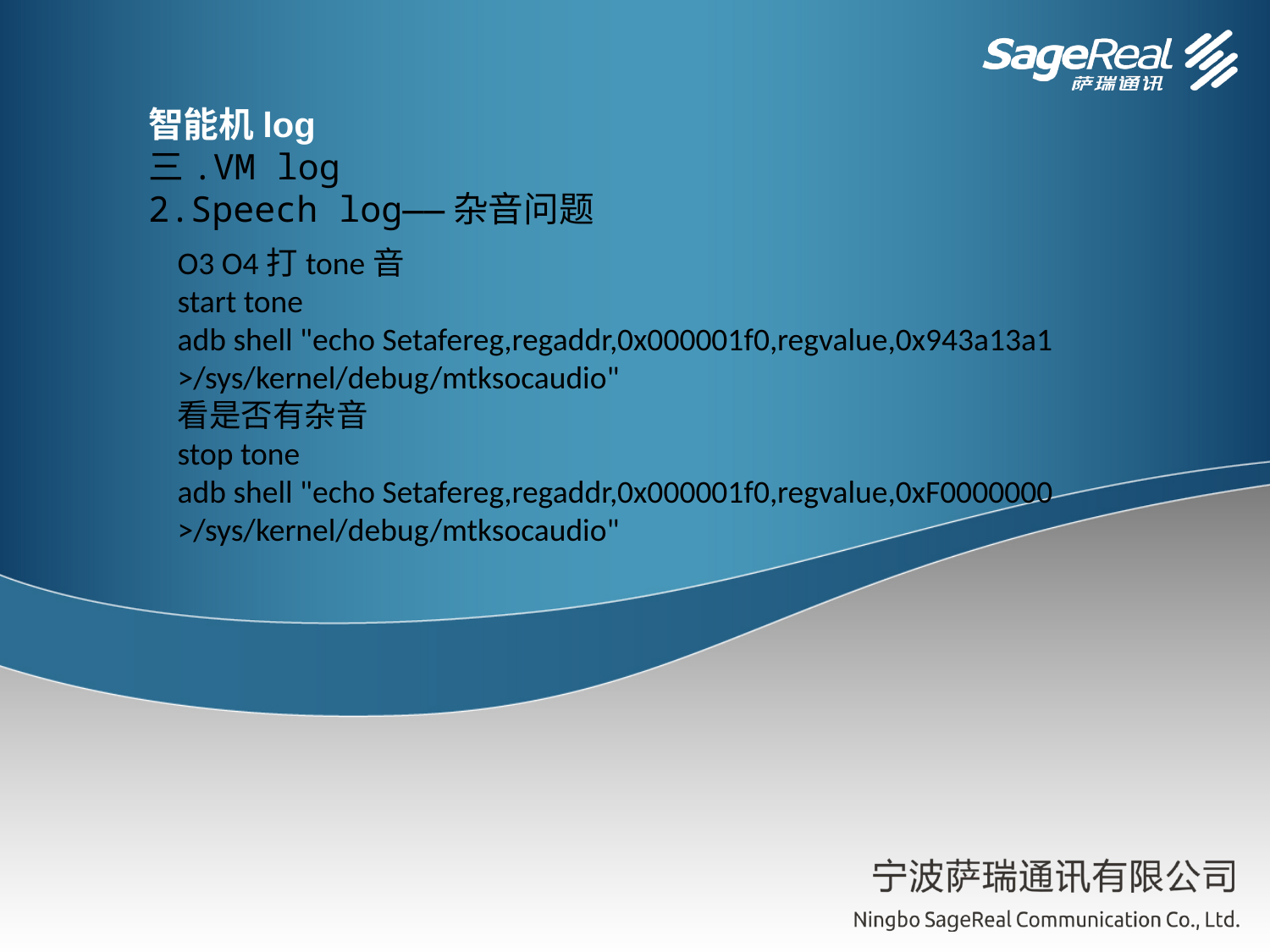

智能机log
三.VM log
2.Speech log——杂音问题
O3 O4打tone音
start tone
adb shell "echo Setafereg,regaddr,0x000001f0,regvalue,0x943a13a1 >/sys/kernel/debug/mtksocaudio"
看是否有杂音
stop tone
adb shell "echo Setafereg,regaddr,0x000001f0,regvalue,0xF0000000 >/sys/kernel/debug/mtksocaudio"